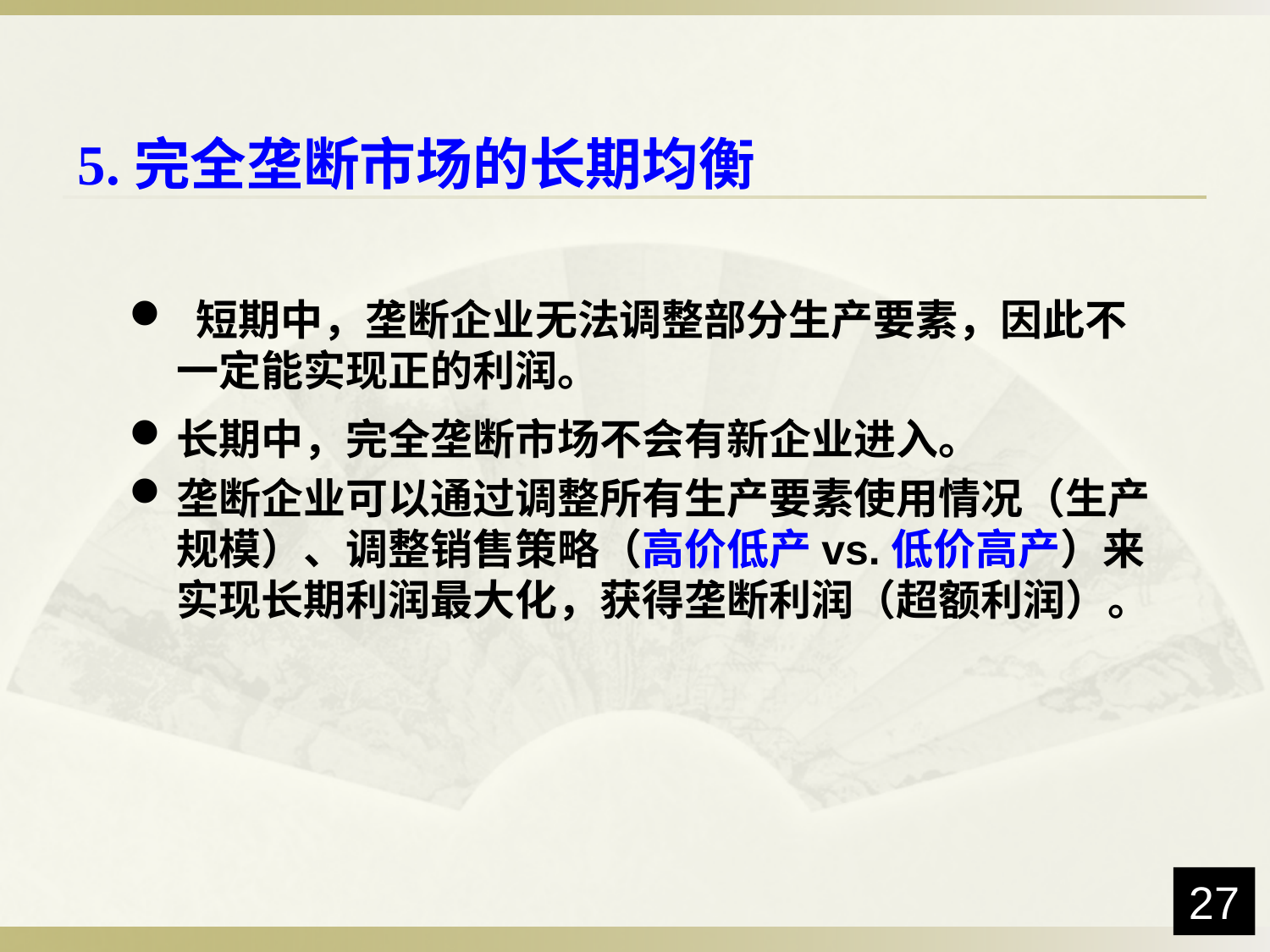

# 5.完全垄断市场的长期均衡
 短期中，垄断企业无法调整部分生产要素，因此不一定能实现正的利润。
长期中，完全垄断市场不会有新企业进入。
垄断企业可以通过调整所有生产要素使用情况（生产规模）、调整销售策略（高价低产vs.低价高产）来实现长期利润最大化，获得垄断利润（超额利润）。
27